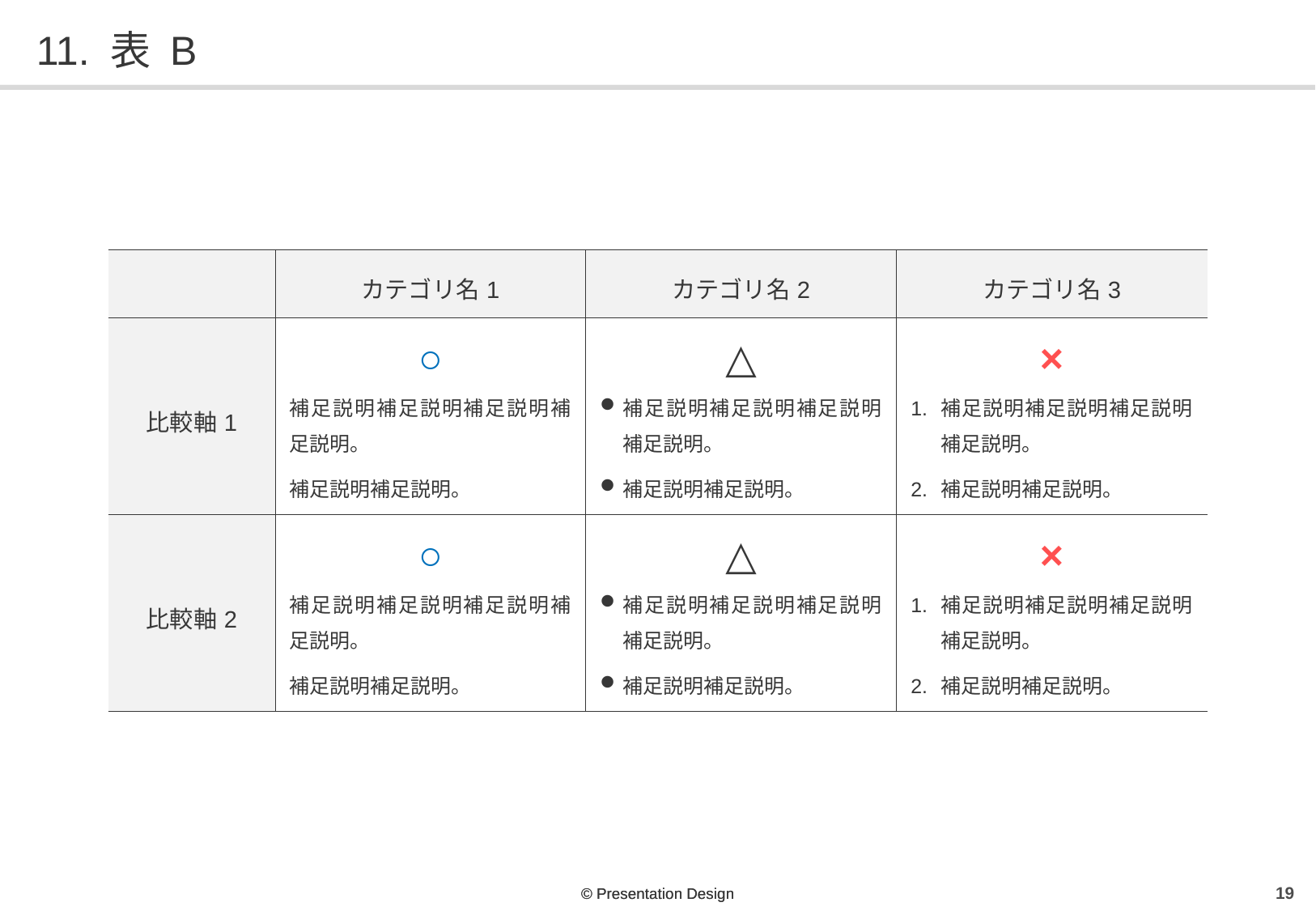

# 11. 表 B
|  | カテゴリ名1 | カテゴリ名2 | カテゴリ名3 |
| --- | --- | --- | --- |
| 比較軸1 | ○ 補足説明補足説明補足説明補足説明。 補足説明補足説明。 | △ 補足説明補足説明補足説明補足説明。 補足説明補足説明。 | × 補足説明補足説明補足説明補足説明。 補足説明補足説明。 |
| 比較軸2 | ○ 補足説明補足説明補足説明補足説明。 補足説明補足説明。 | △ 補足説明補足説明補足説明補足説明。 補足説明補足説明。 | × 補足説明補足説明補足説明補足説明。 補足説明補足説明。 |
19